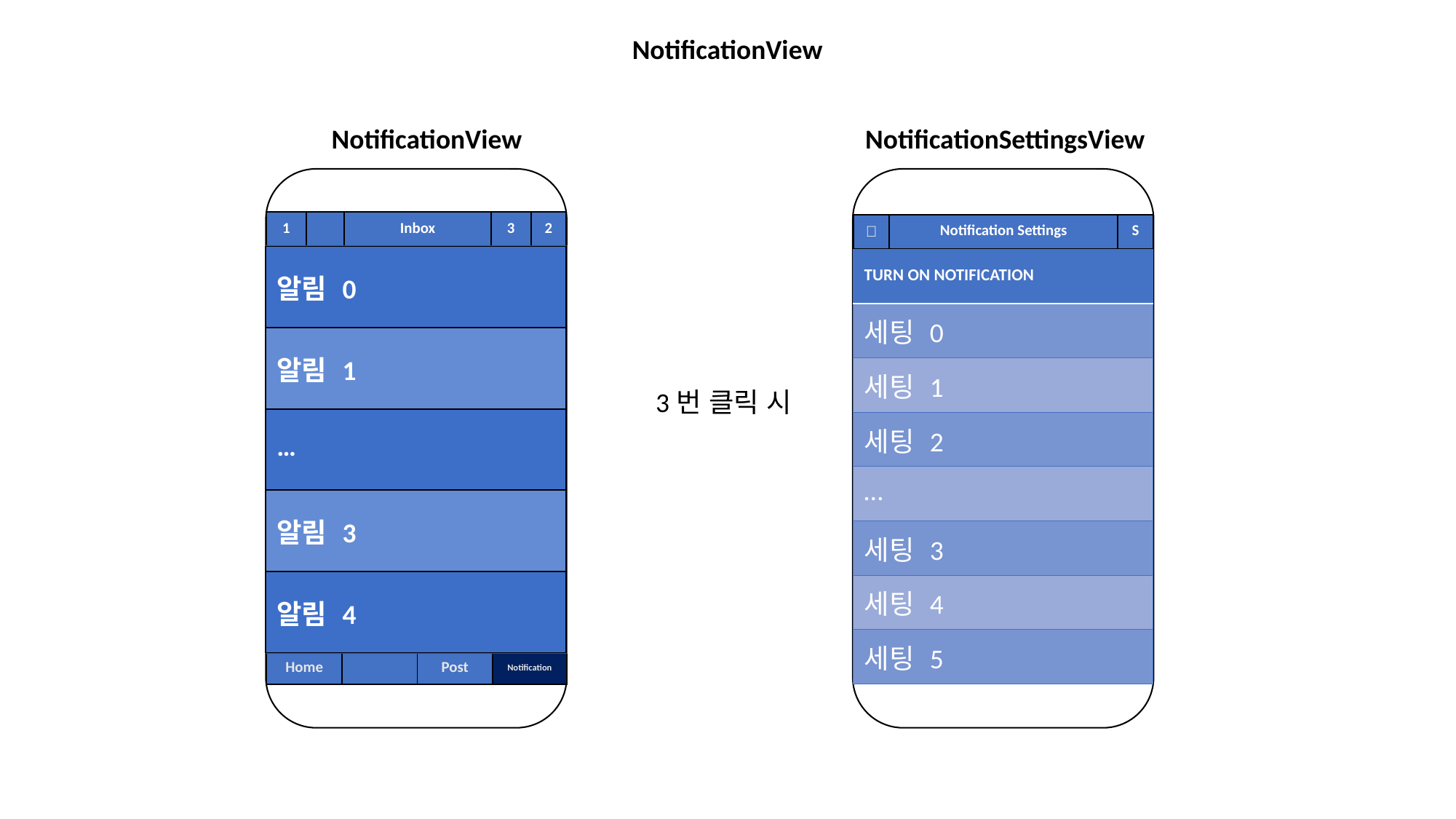

NotificationView
NotificationView
NotificationSettingsView

| 1 |  | Inbox | 3 | 2 |
| --- | --- | --- | --- | --- |
| 􀆉 | Notification Settings | S |
| --- | --- | --- |
| 알림 0 |
| --- |
| 알림 1 |
| … |
| 알림 3 |
| 알림 4 |

| TURN ON NOTIFICATION |
| --- |
| 세팅 0 |
| 세팅 1 |
| 세팅 2 |
| … |
| 세팅 3 |
| 세팅 4 |
| 세팅 5 |
3번 클릭 시
| Home |  | Post | Notification |
| --- | --- | --- | --- |